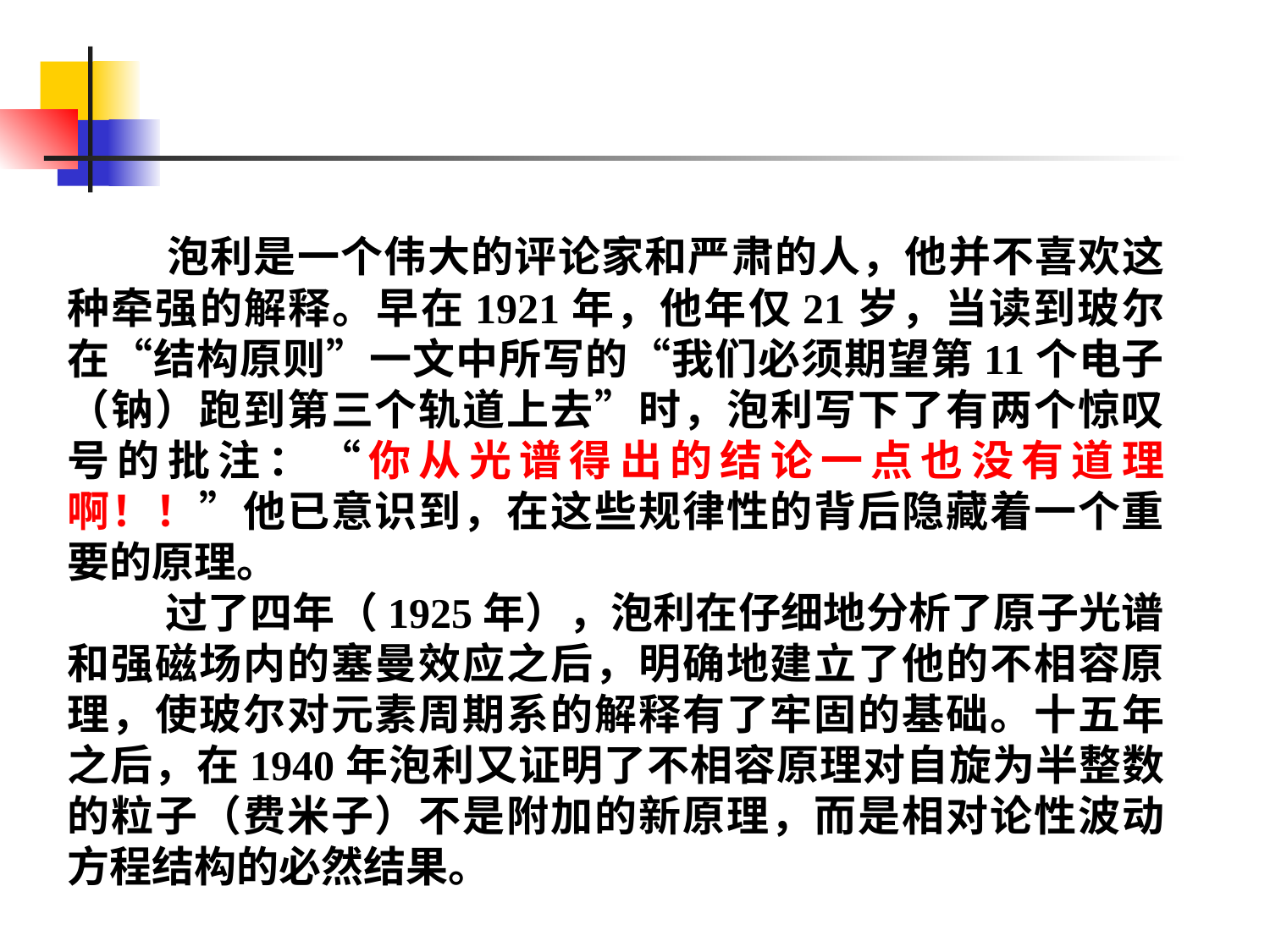

泡利是一个伟大的评论家和严肃的人，他并不喜欢这种牵强的解释。早在1921年，他年仅21岁，当读到玻尔在“结构原则”一文中所写的“我们必须期望第11个电子（钠）跑到第三个轨道上去”时，泡利写下了有两个惊叹号的批注：“你从光谱得出的结论一点也没有道理啊！！”他已意识到，在这些规律性的背后隐藏着一个重要的原理。
     过了四年（1925年），泡利在仔细地分析了原子光谱和强磁场内的塞曼效应之后，明确地建立了他的不相容原理，使玻尔对元素周期系的解释有了牢固的基础。十五年之后，在1940年泡利又证明了不相容原理对自旋为半整数的粒子（费米子）不是附加的新原理，而是相对论性波动方程结构的必然结果。